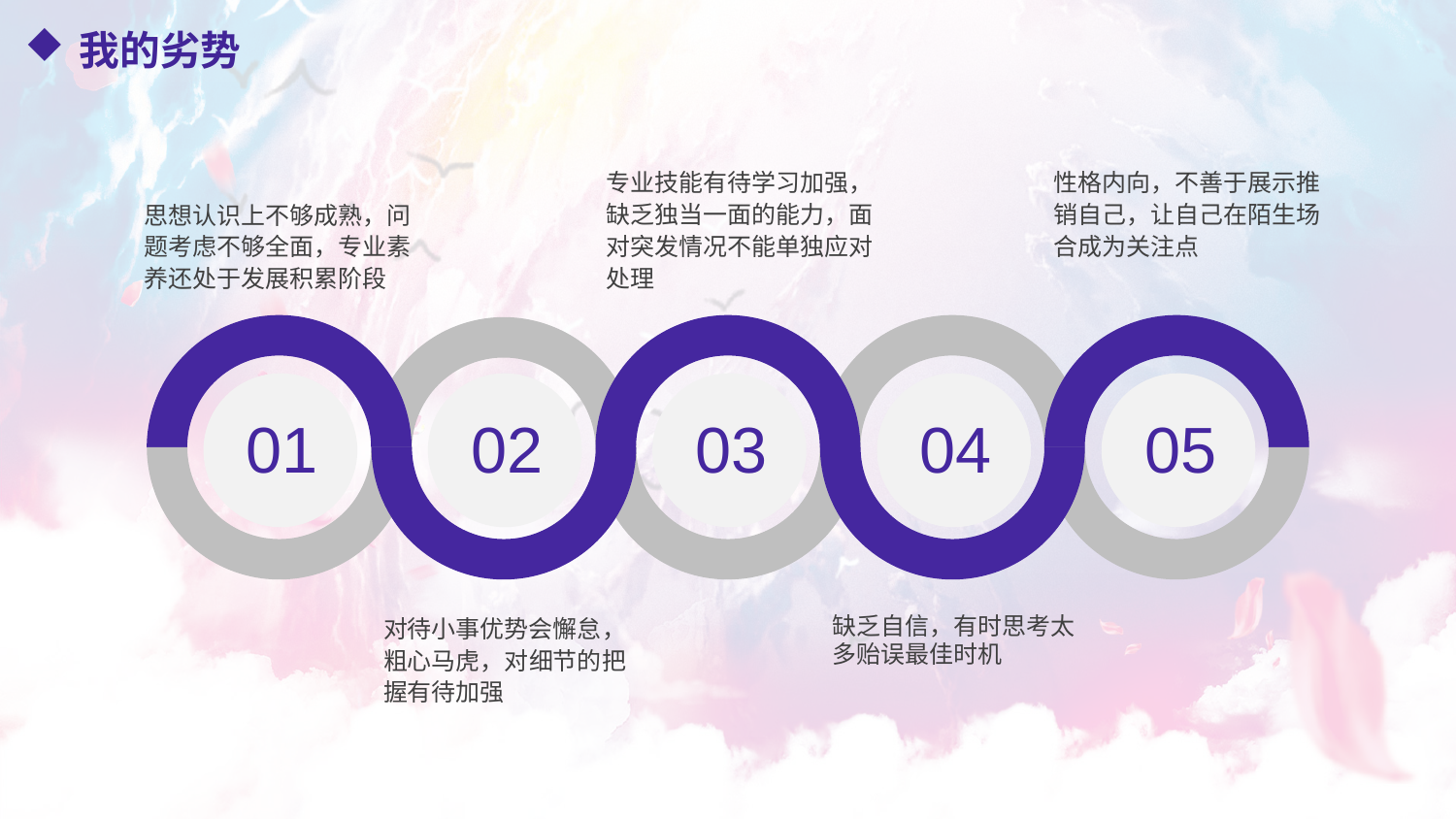

我的劣势
专业技能有待学习加强，缺乏独当一面的能力，面对突发情况不能单独应对处理
性格内向，不善于展示推销自己，让自己在陌生场合成为关注点
思想认识上不够成熟，问题考虑不够全面，专业素养还处于发展积累阶段

01
02
03
04
05
对待小事优势会懈怠，粗心马虎，对细节的把握有待加强
缺乏自信，有时思考太多贻误最佳时机